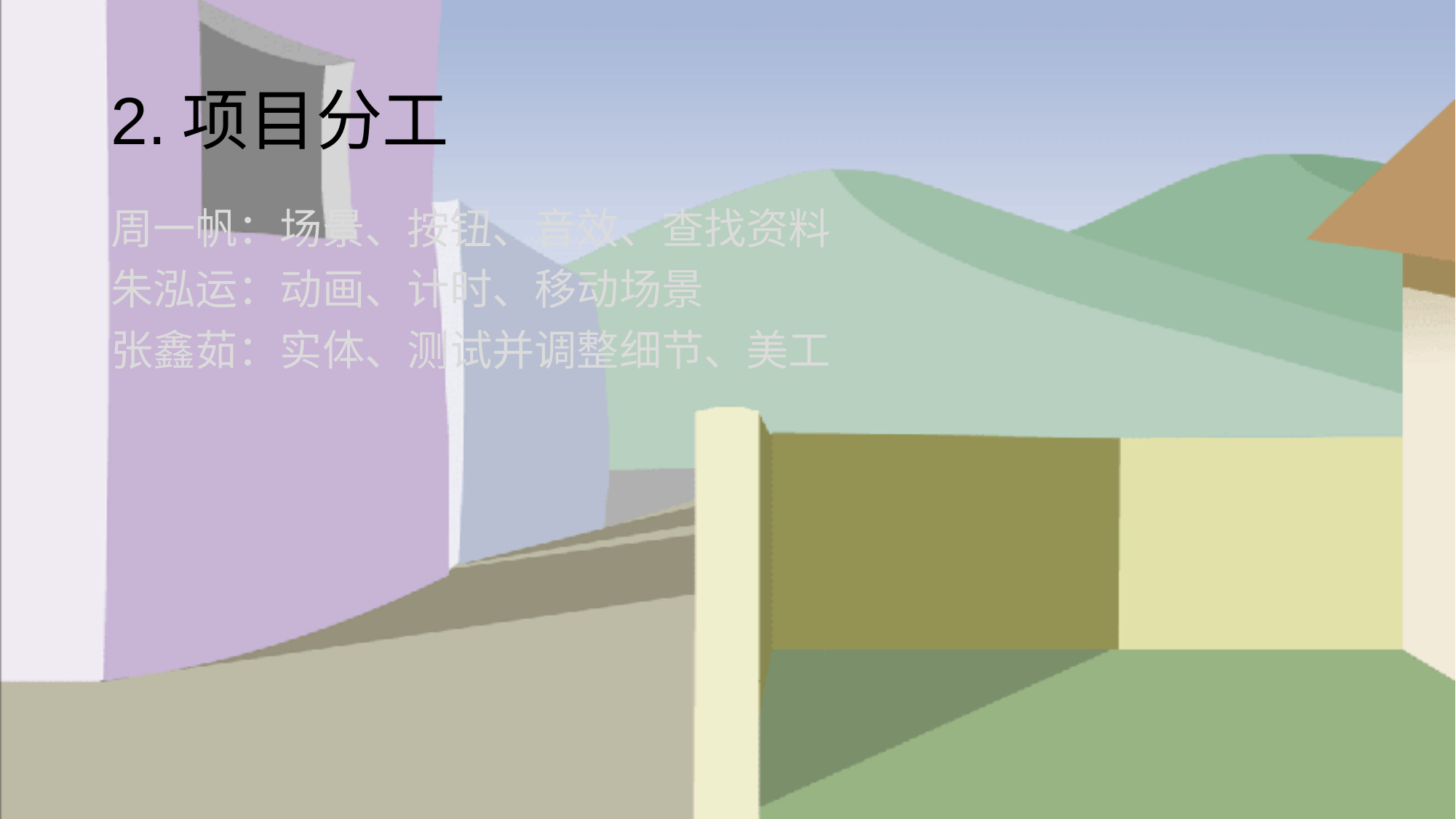

# 2.项目分工
周一帆：场景、按钮、音效、查找资料
朱泓运：动画、计时、移动场景
张鑫茹：实体、测试并调整细节、美工